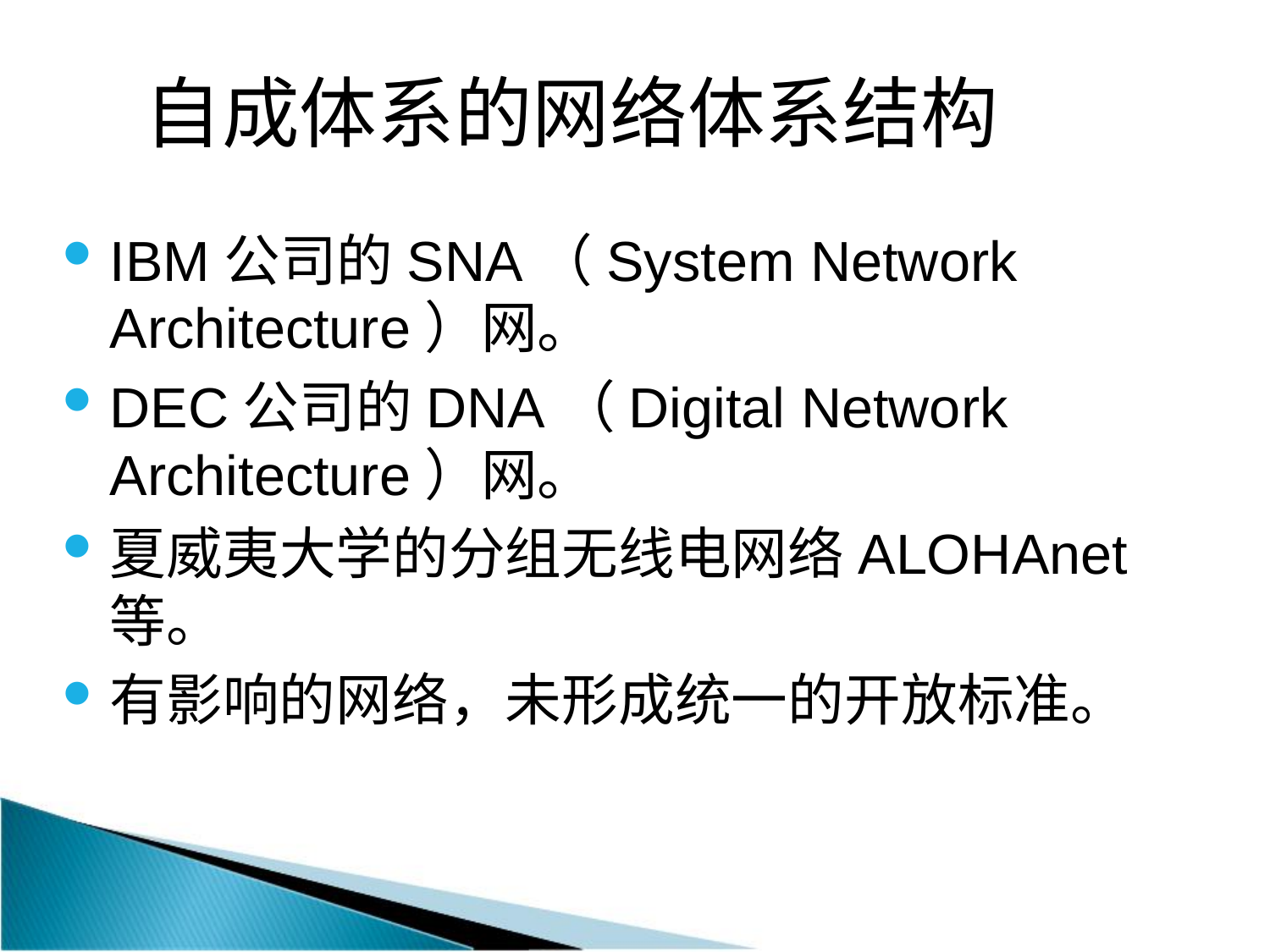

自成体系的网络体系结构
IBM公司的SNA（System Network Architecture）网。
DEC公司的DNA（Digital Network Architecture）网。
夏威夷大学的分组无线电网络ALOHAnet等。
有影响的网络，未形成统一的开放标准。